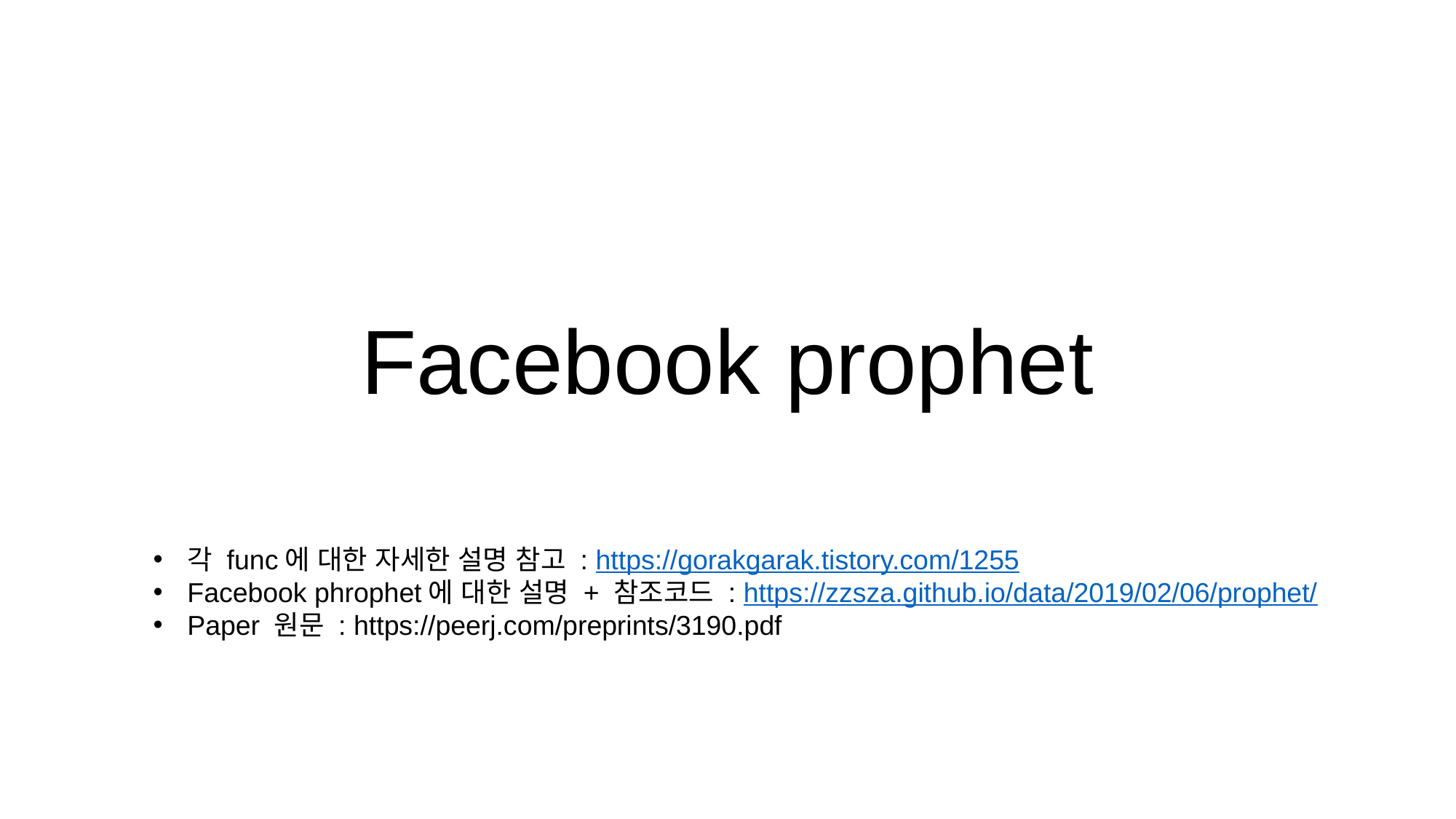

# Facebook prophet
각 func에 대한 자세한 설명 참고 : https://gorakgarak.tistory.com/1255
Facebook phrophet에 대한 설명 + 참조코드 : https://zzsza.github.io/data/2019/02/06/prophet/
Paper 원문 : https://peerj.com/preprints/3190.pdf